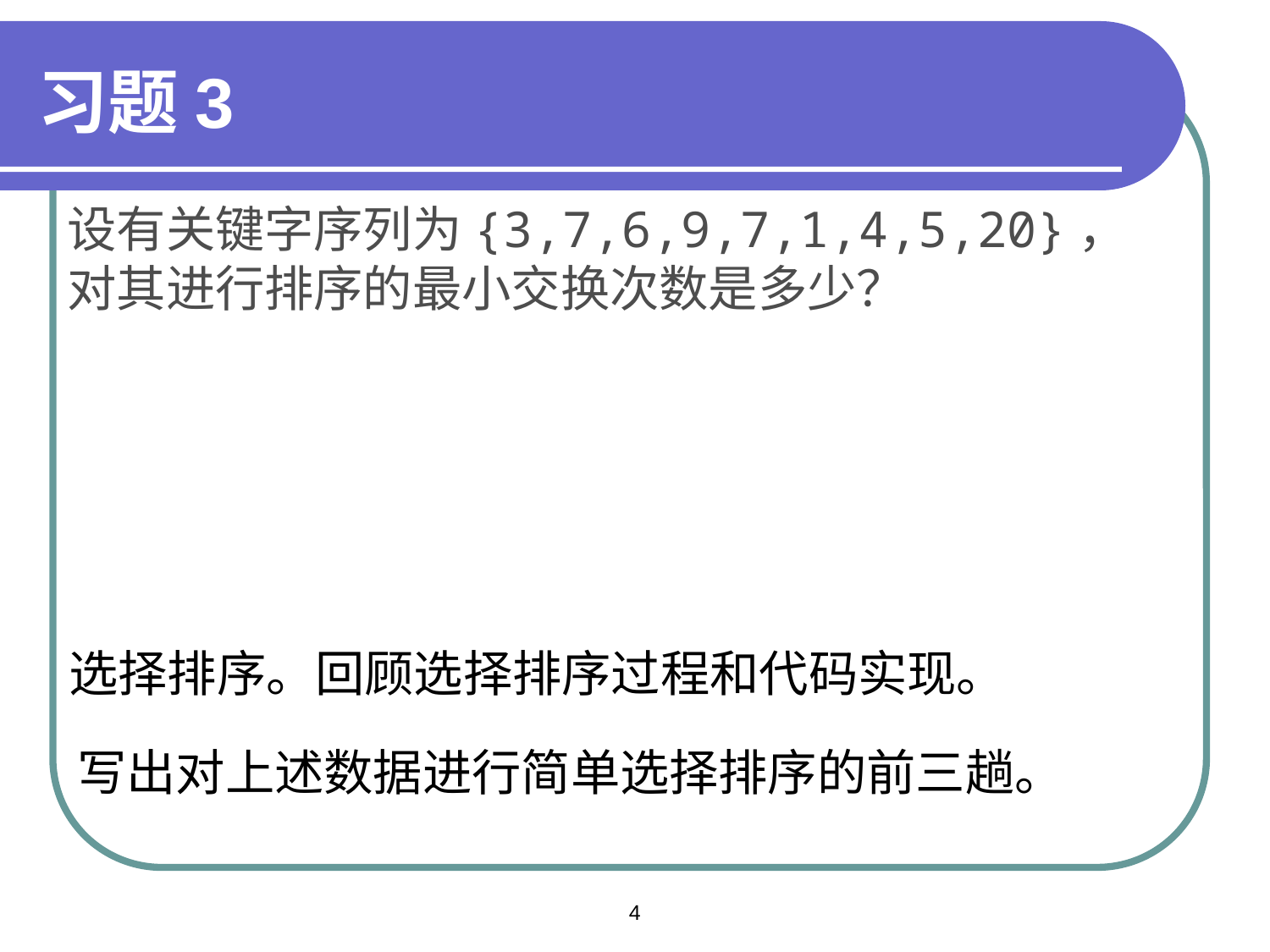

习题3
设有关键字序列为{3,7,6,9,7,1,4,5,20}，对其进行排序的最小交换次数是多少？
选择排序。回顾选择排序过程和代码实现。
写出对上述数据进行简单选择排序的前三趟。
4